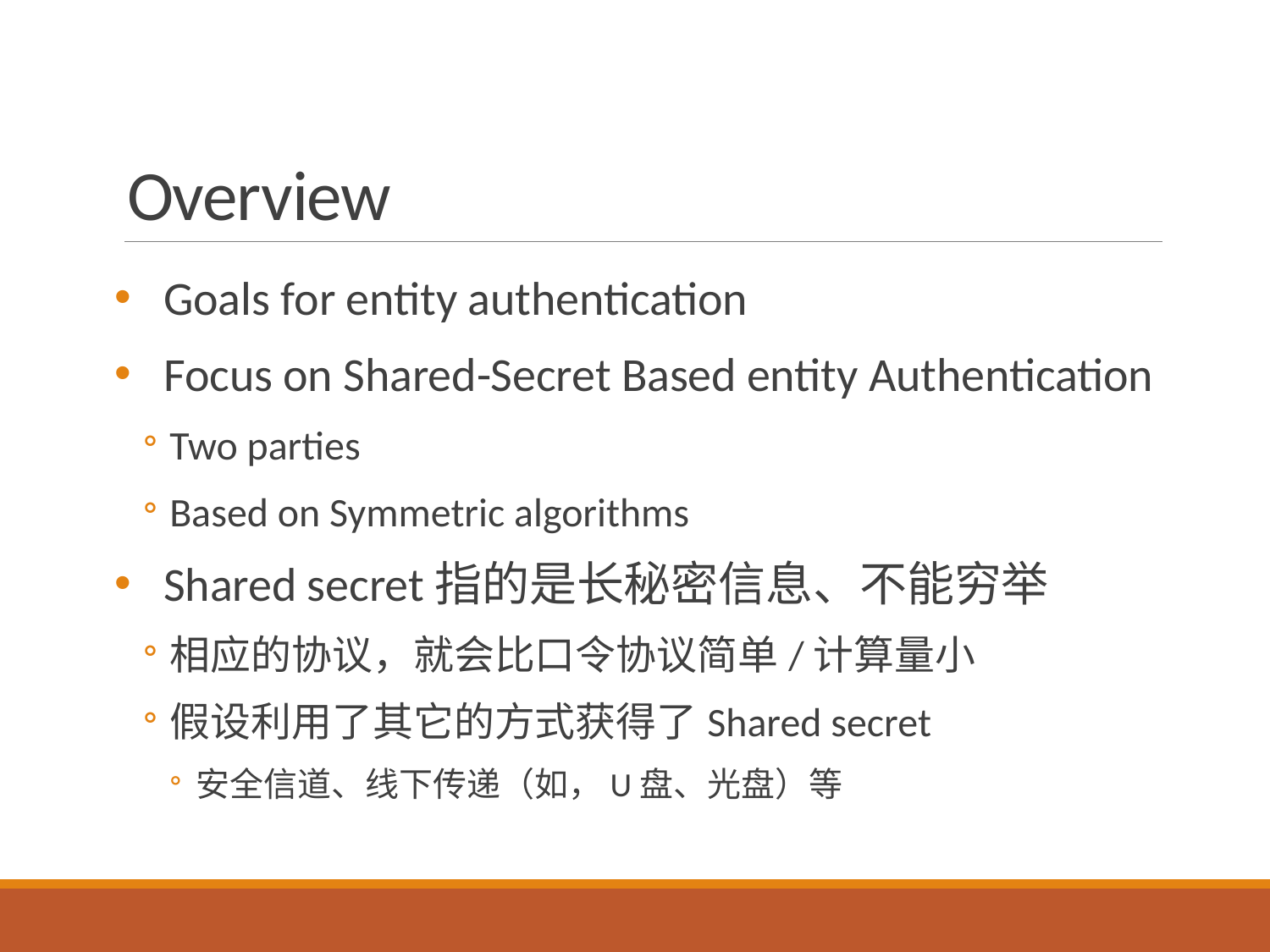

# Overview
Goals for entity authentication
Focus on Shared-Secret Based entity Authentication
Two parties
Based on Symmetric algorithms
Shared secret指的是长秘密信息、不能穷举
相应的协议，就会比口令协议简单/计算量小
假设利用了其它的方式获得了Shared secret
安全信道、线下传递（如，U盘、光盘）等
3